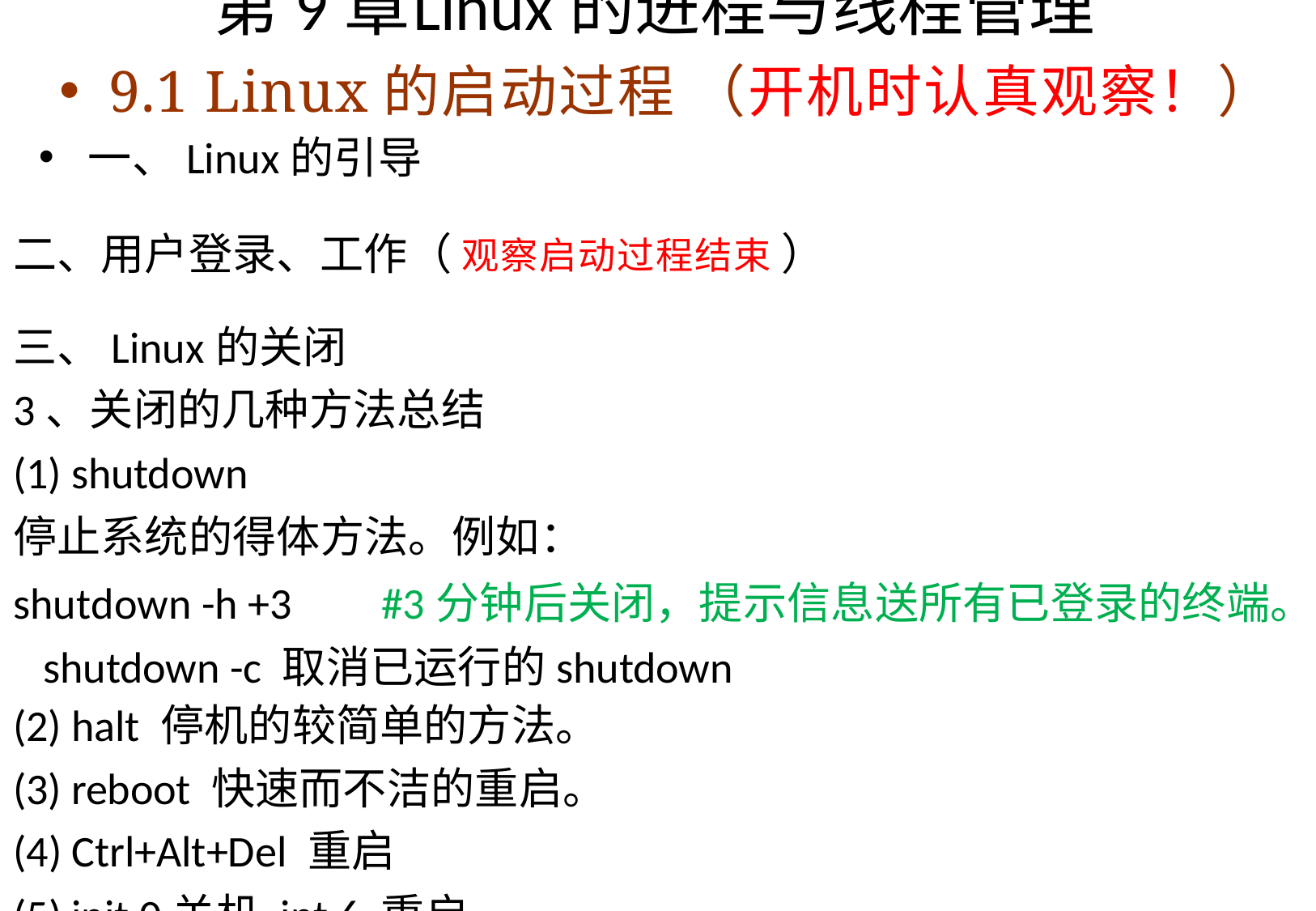

# 第9章	Linux的进程与线程管理
9.1 Linux的启动过程 （开机时认真观察！）
一、Linux的引导
二、用户登录、工作（ 观察启动过程结束 ）
三、Linux的关闭
3、关闭的几种方法总结
shutdown
停止系统的得体方法。例如：
shutdown -h +3	#3分钟后关闭，提示信息送所有已登录的终端。  shutdown -c 取消已运行的shutdown
halt 停机的较简单的方法。
reboot 快速而不洁的重启。
Ctrl+Alt+Del 重启
init 0关机 int 6 重启